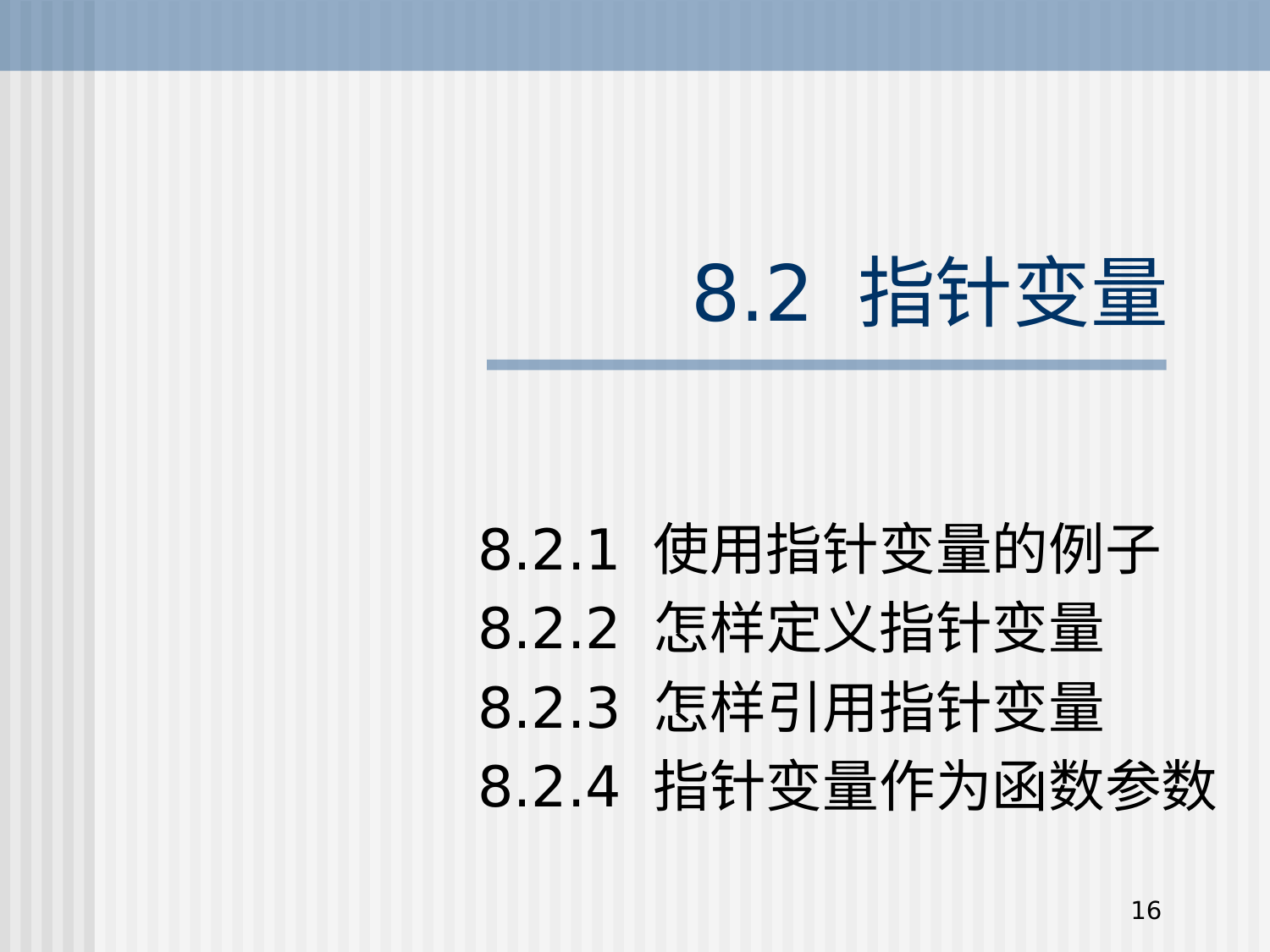

# 8.2 指针变量
8.2.1 使用指针变量的例子
8.2.2 怎样定义指针变量
8.2.3 怎样引用指针变量
8.2.4 指针变量作为函数参数
16